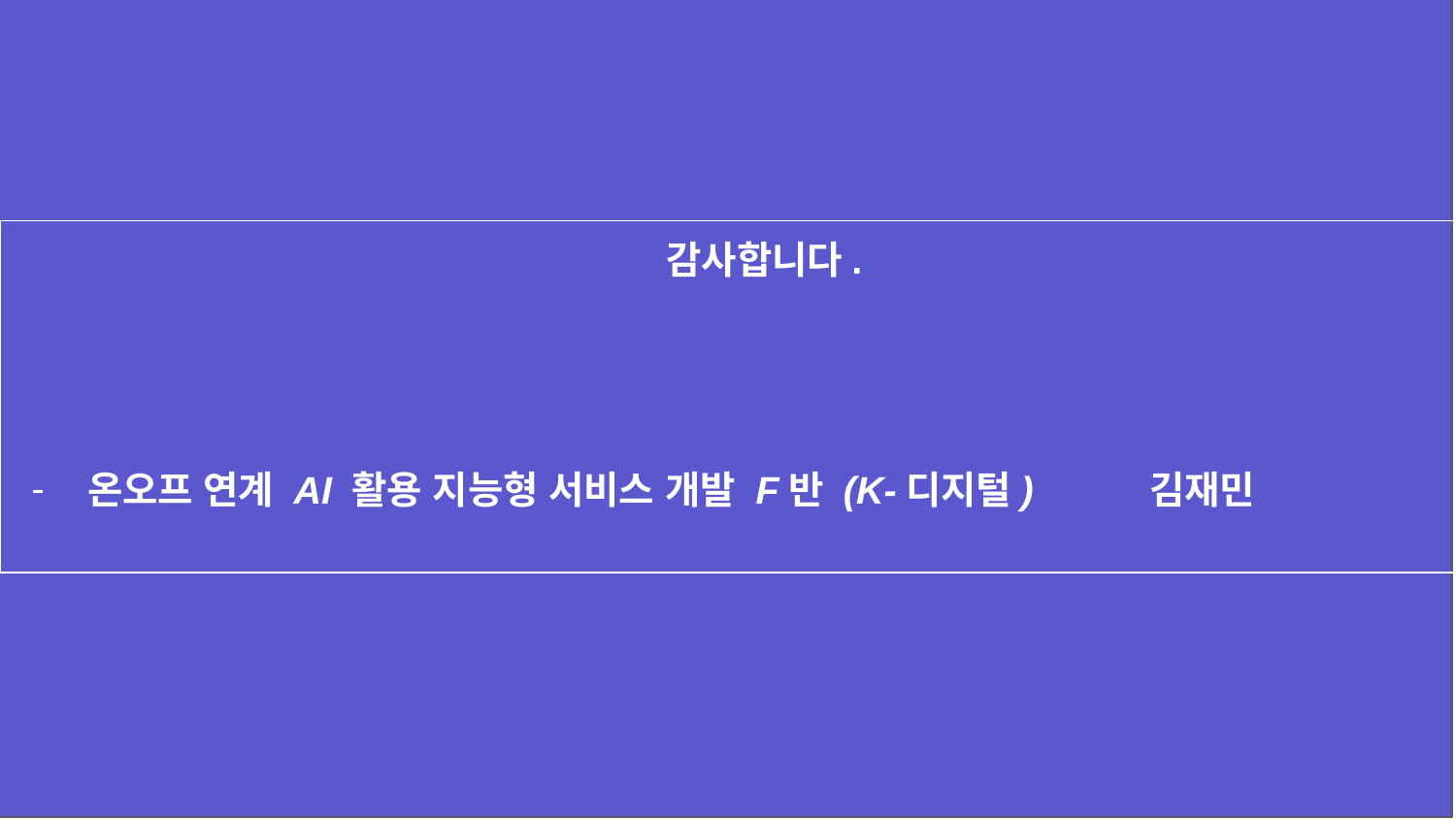

감사합니다.

온오프 연계 AI 활용 지능형 서비스 개발 F반 (K-디지털)          김재민